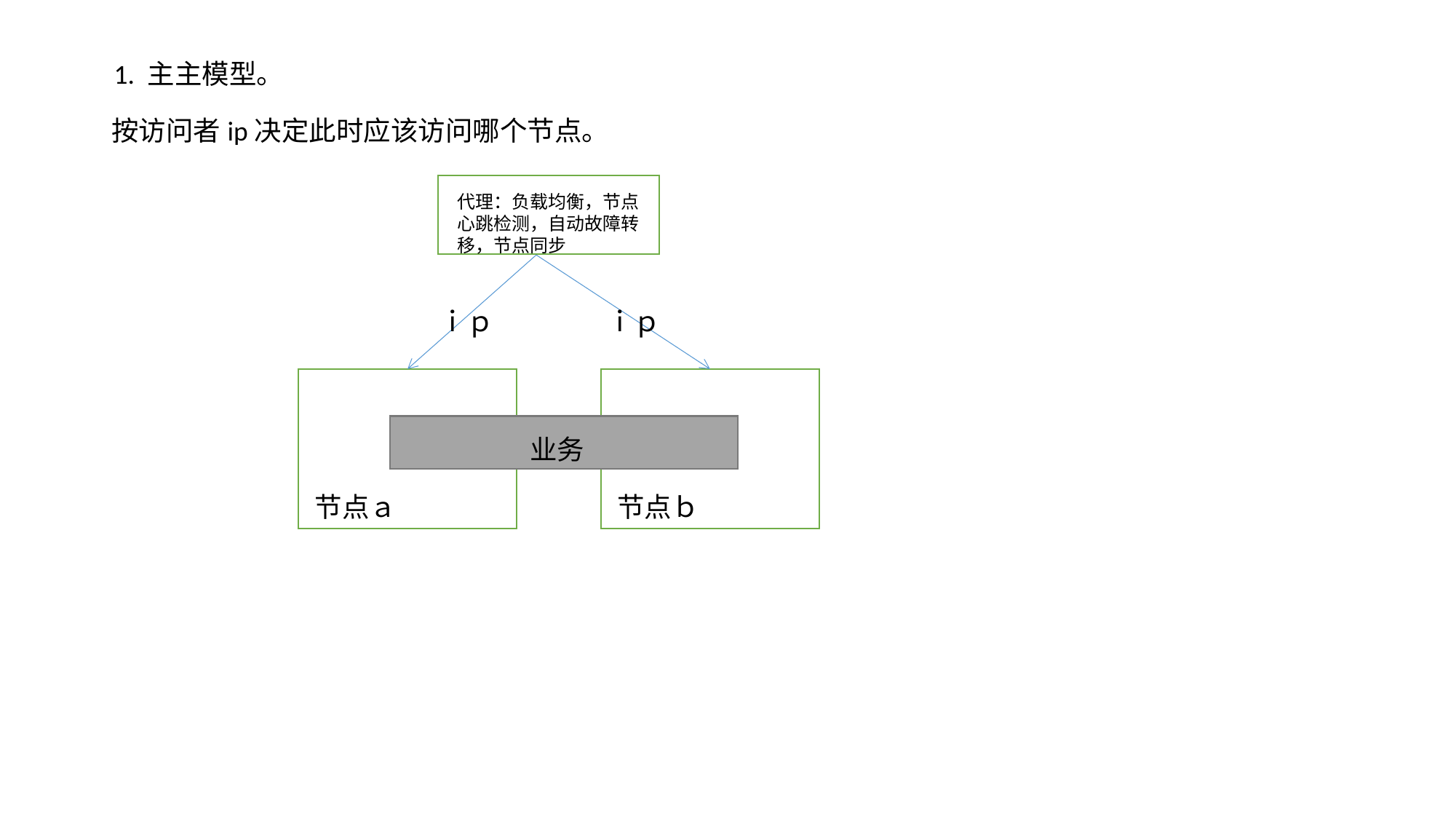

1. 主主模型。
          按访问者ip决定此时应该访问哪个节点。

代理：负载均衡，节点心跳检测，自动故障转移，节点同步
ｉｐ
ｉｐ

业务
节点ａ
节点ｂ